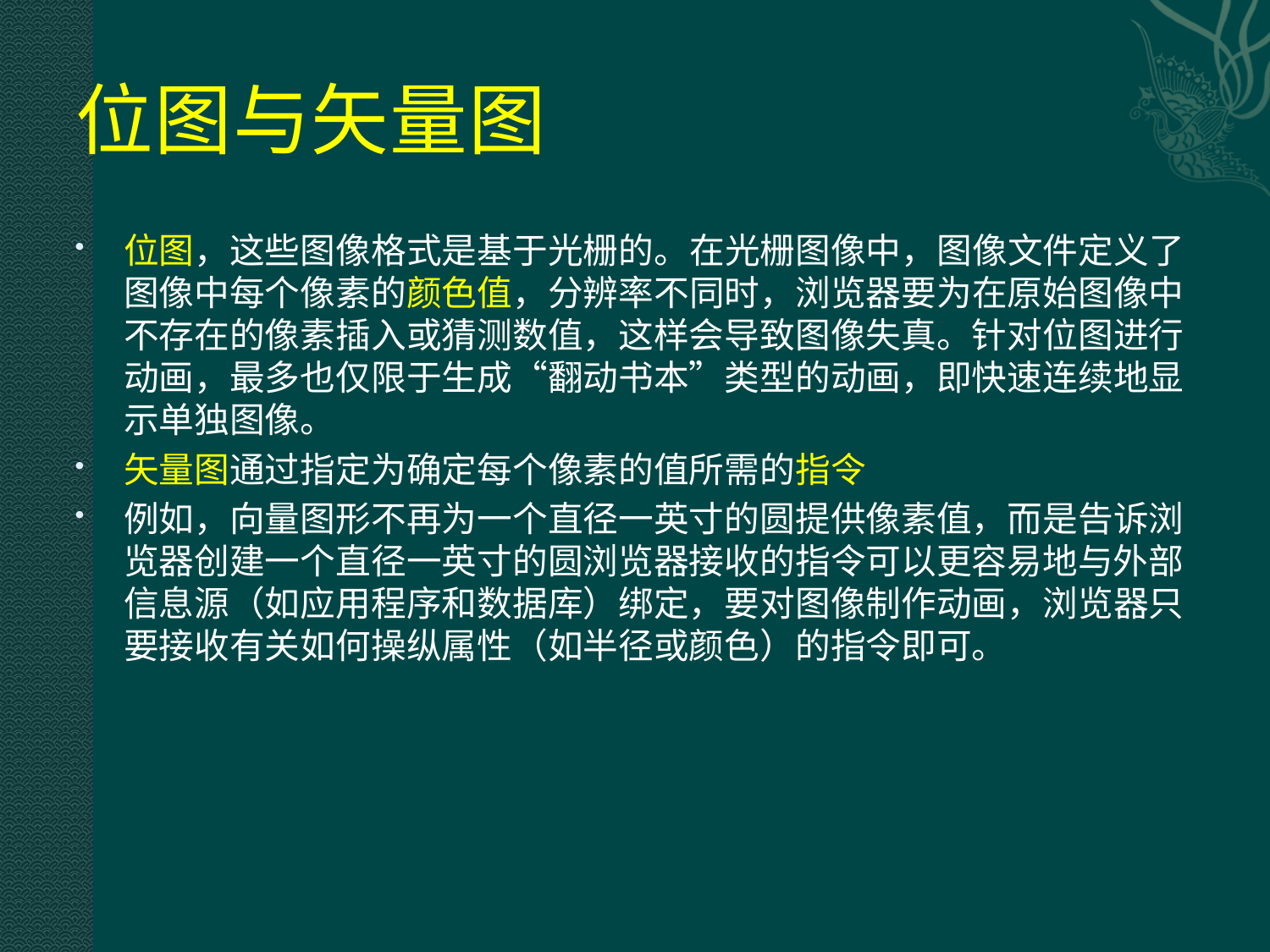

# 位图与矢量图
位图，这些图像格式是基于光栅的。在光栅图像中，图像文件定义了图像中每个像素的颜色值，分辨率不同时，浏览器要为在原始图像中不存在的像素插入或猜测数值，这样会导致图像失真。针对位图进行动画，最多也仅限于生成“翻动书本”类型的动画，即快速连续地显示单独图像。
矢量图通过指定为确定每个像素的值所需的指令
例如，向量图形不再为一个直径一英寸的圆提供像素值，而是告诉浏览器创建一个直径一英寸的圆浏览器接收的指令可以更容易地与外部信息源（如应用程序和数据库）绑定，要对图像制作动画，浏览器只要接收有关如何操纵属性（如半径或颜色）的指令即可。